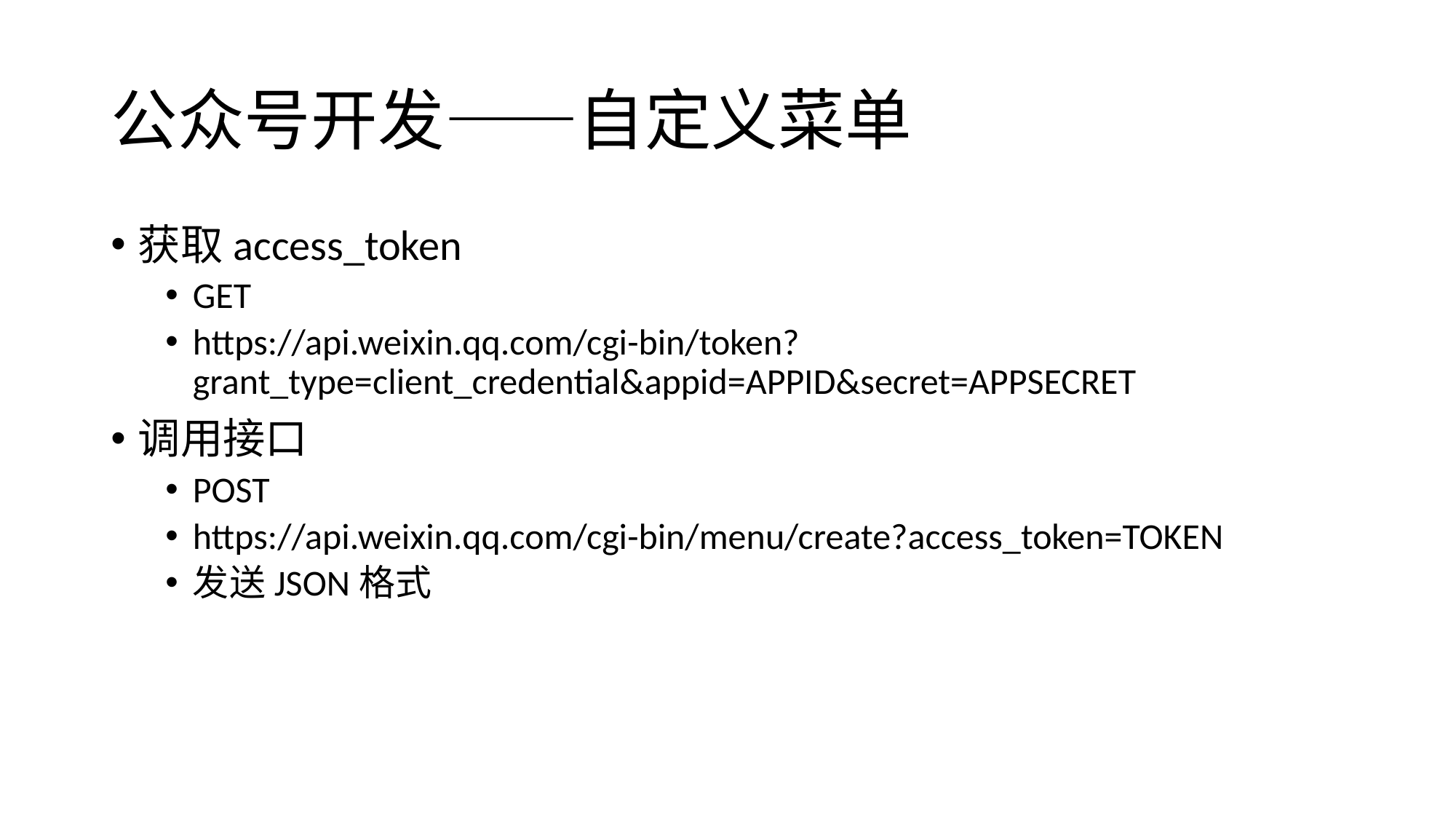

# 公众号开发——自定义菜单
获取access_token
GET
https://api.weixin.qq.com/cgi-bin/token?grant_type=client_credential&appid=APPID&secret=APPSECRET
调用接口
POST
https://api.weixin.qq.com/cgi-bin/menu/create?access_token=TOKEN
发送JSON格式